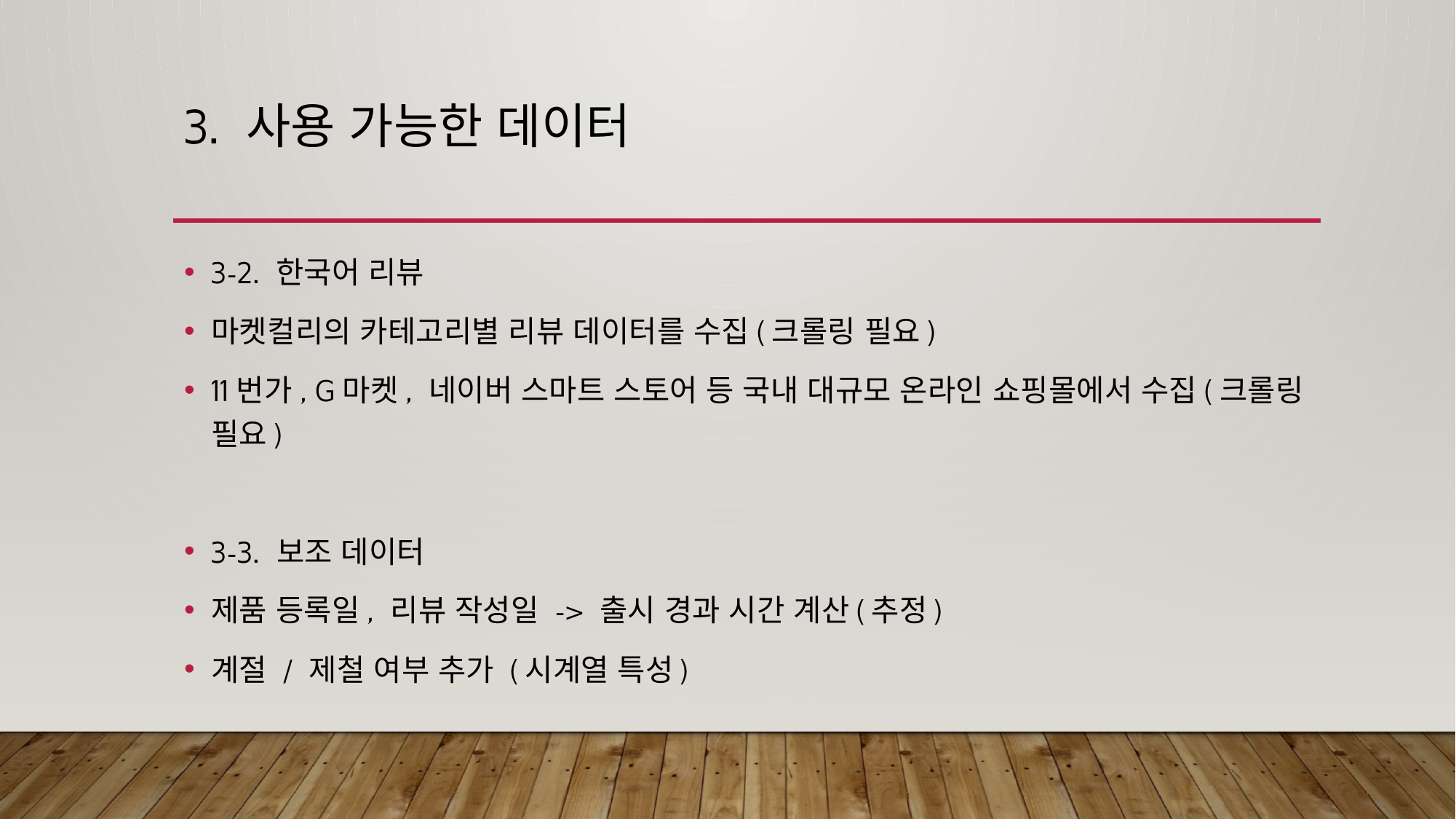

# 3. 사용 가능한 데이터
3-2. 한국어 리뷰
마켓컬리의 카테고리별 리뷰 데이터를 수집(크롤링 필요)
11번가, G마켓, 네이버 스마트 스토어 등 국내 대규모 온라인 쇼핑몰에서 수집(크롤링 필요)

3-3. 보조 데이터
제품 등록일, 리뷰 작성일 -> 출시 경과 시간 계산(추정)
계절 / 제철 여부 추가 (시계열 특성)